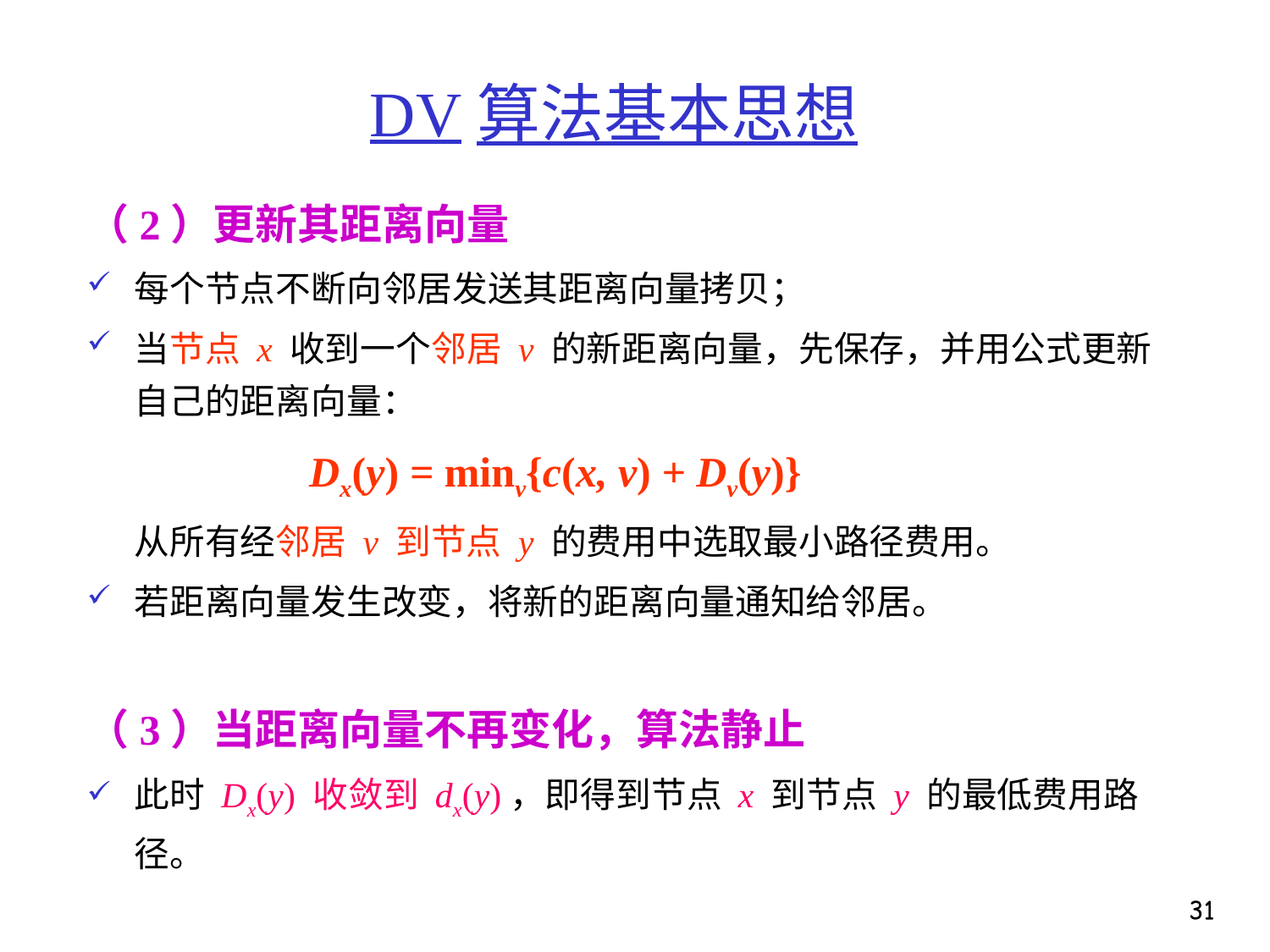

# DV算法基本思想
（2）更新其距离向量
每个节点不断向邻居发送其距离向量拷贝；
当节点 x 收到一个邻居 v 的新距离向量，先保存，并用公式更新自己的距离向量：
                     Dx(y) = minv{c(x, v) + Dv(y)}
     从所有经邻居 v 到节点 y 的费用中选取最小路径费用。
若距离向量发生改变，将新的距离向量通知给邻居。

（3）当距离向量不再变化，算法静止
此时 Dx(y) 收敛到 dx(y)，即得到节点 x 到节点 y 的最低费用路径。
31